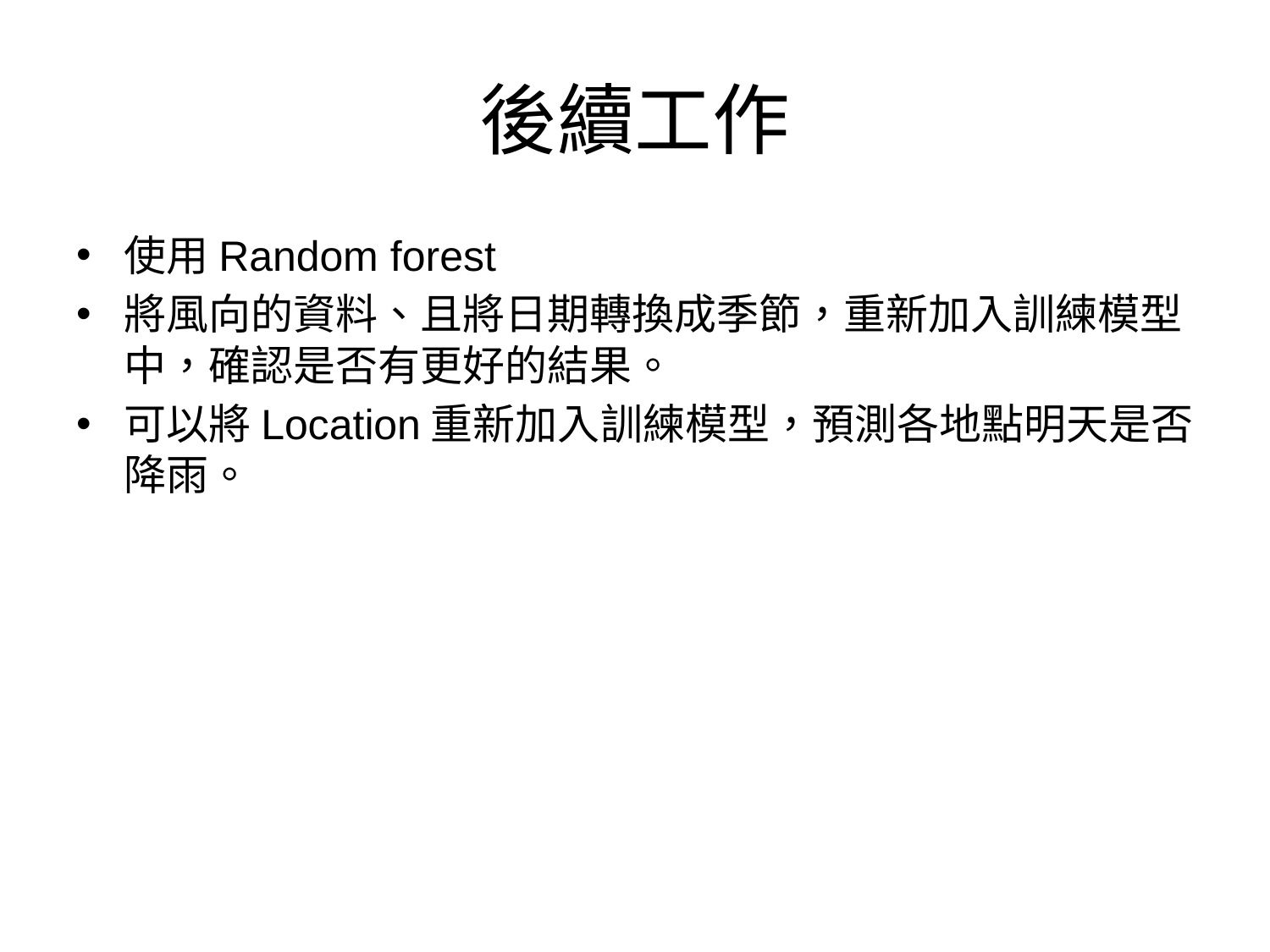

# 後續工作
使用Random forest
將風向的資料、且將日期轉換成季節，重新加入訓練模型中，確認是否有更好的結果。
可以將Location重新加入訓練模型，預測各地點明天是否降雨。